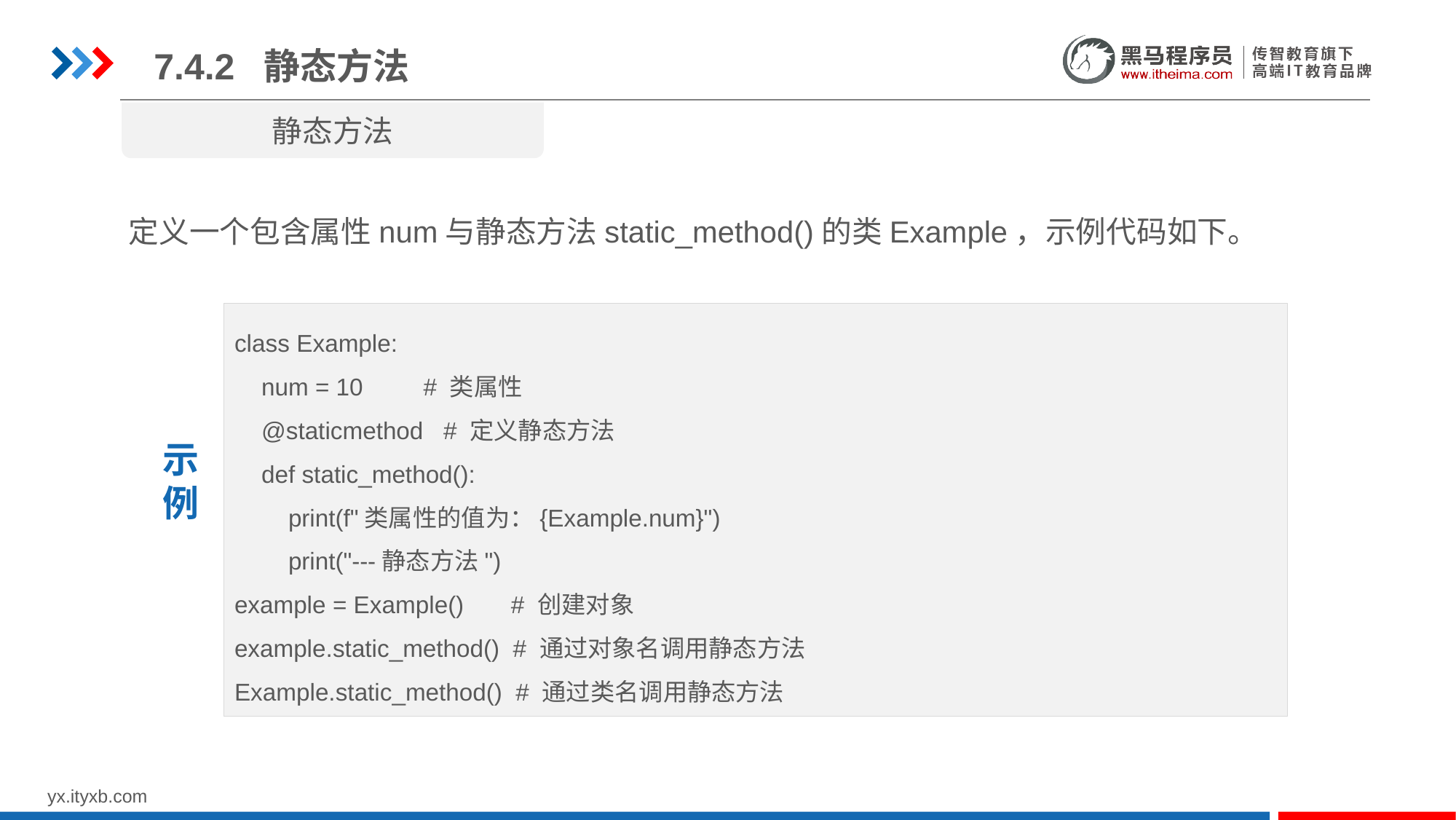

7.4.2  静态方法

静态方法
定义一个包含属性num与静态方法static_method()的类Example，示例代码如下。
class Example:
    num = 10         # 类属性
    @staticmethod   # 定义静态方法
    def static_method():
        print(f"类属性的值为：{Example.num}")
        print("---静态方法")
example = Example()       # 创建对象
example.static_method()  # 通过对象名调用静态方法
Example.static_method()  # 通过类名调用静态方法
示
例